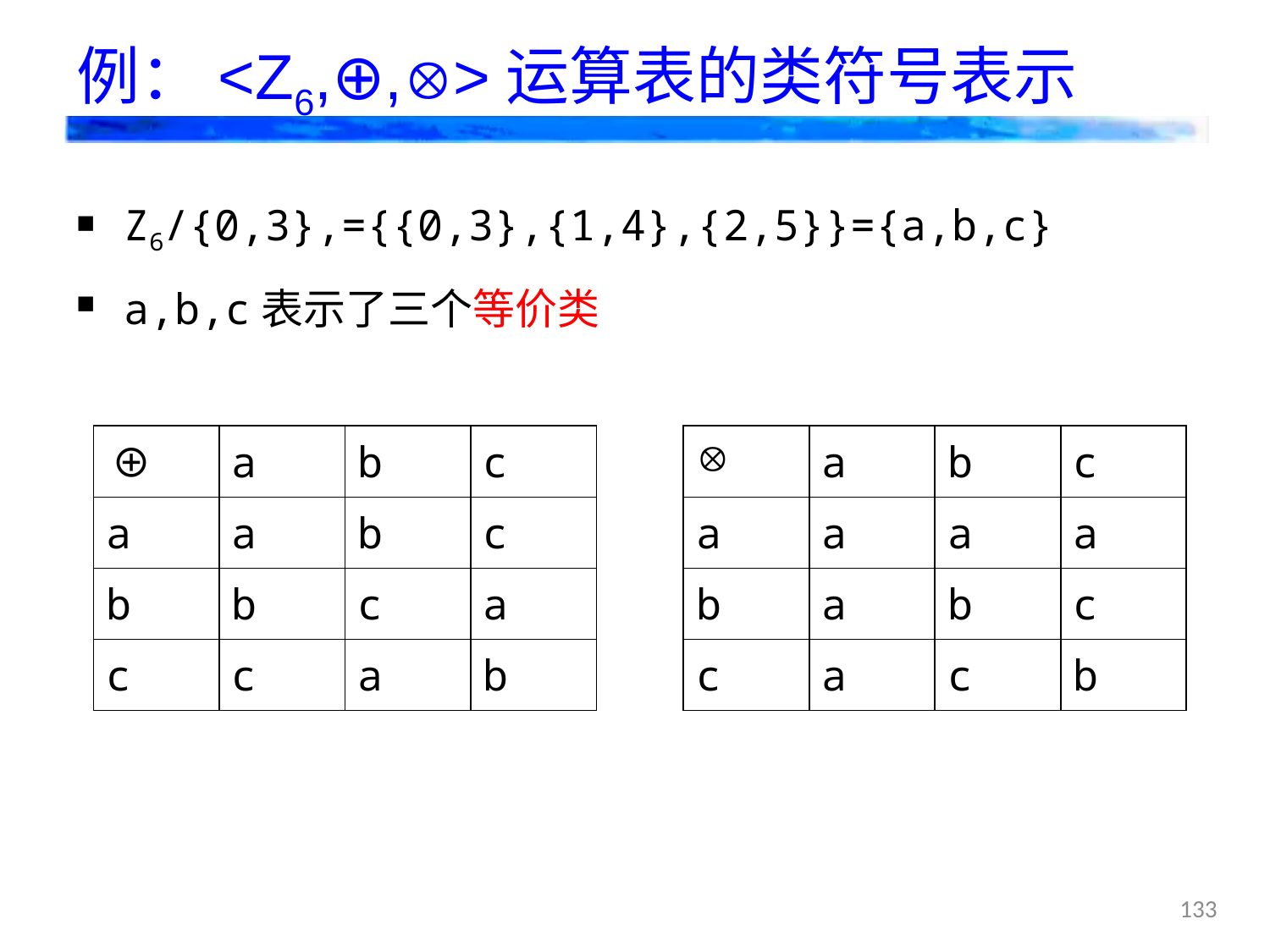

例：<Z6,⊕,⊗>运算表的类符号表示
Z6/{0,3},={{0,3},{1,4},{2,5}}={a,b,c}
a,b,c表示了三个等价类

| ⊕ | a | b | c |
| --- | --- | --- | --- |
| a | a | b | c |
| b | b | c | a |
| c | c | a | b |
| ⊗ | a | b | c |
| --- | --- | --- | --- |
| a | a | a | a |
| b | a | b | c |
| c | a | c | b |
133